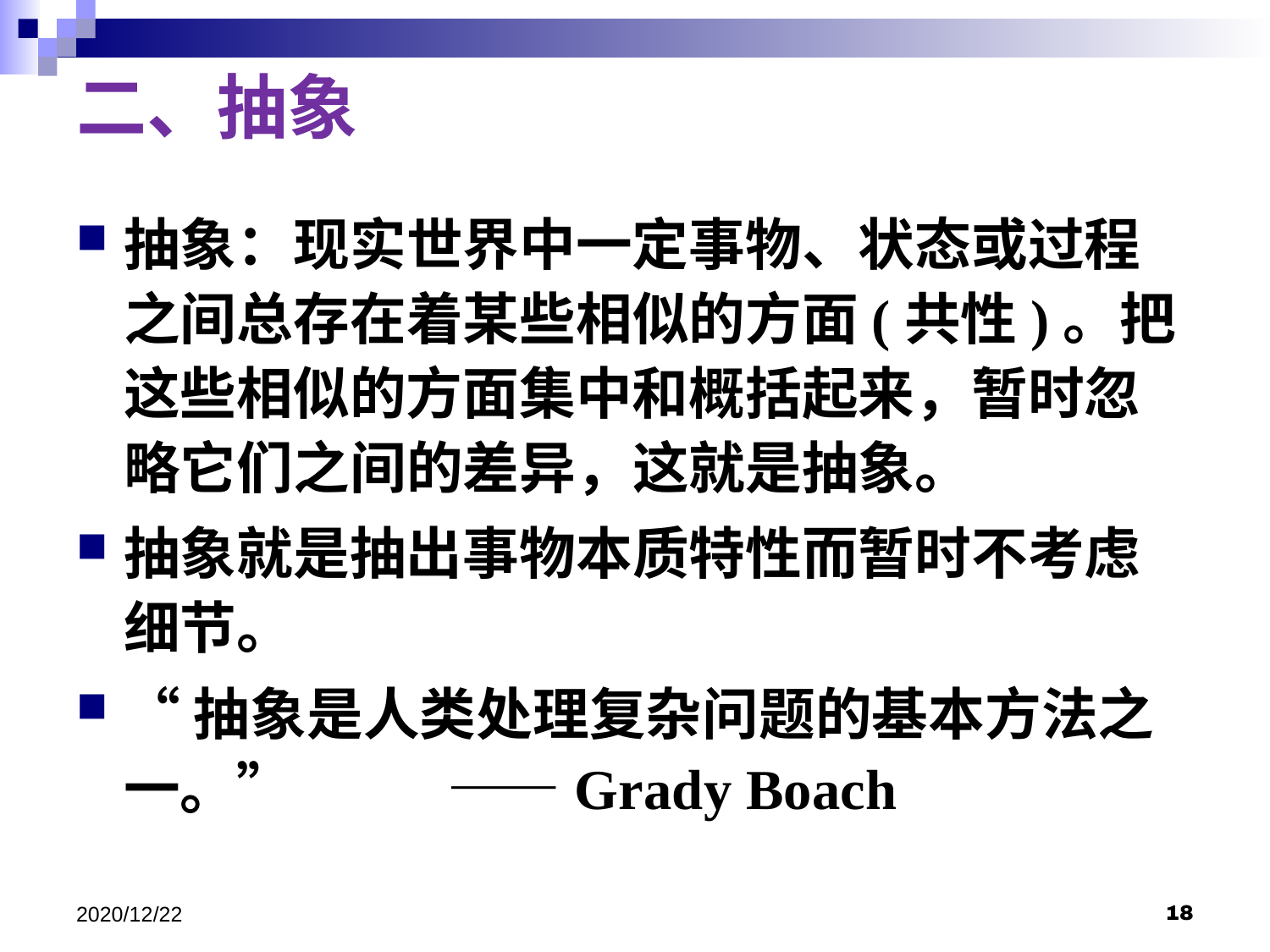

# 二、抽象
抽象：现实世界中一定事物、状态或过程之间总存在着某些相似的方面(共性)。把这些相似的方面集中和概括起来，暂时忽略它们之间的差异，这就是抽象。
抽象就是抽出事物本质特性而暂时不考虑细节。
“抽象是人类处理复杂问题的基本方法之一。”            ——Grady Boach
2020/12/22
18